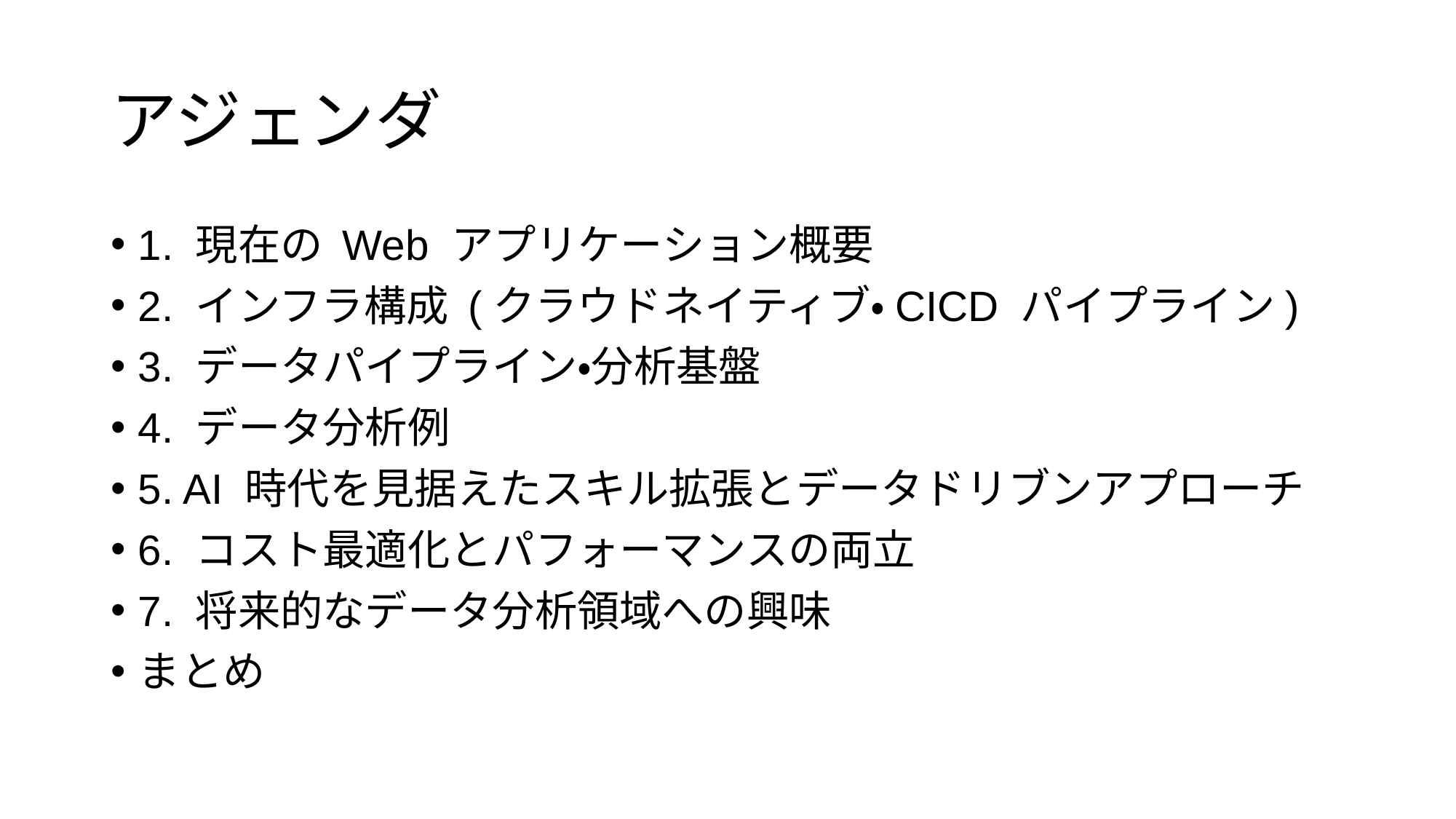

# アジェンダ
1. 現在の Web アプリケーション概要
2. インフラ構成 (クラウドネイティブ・CICD パイプライン)
3. データパイプライン・分析基盤
4. データ分析例
5. AI 時代を見据えたスキル拡張とデータドリブンアプローチ
6. コスト最適化とパフォーマンスの両立
7. 将来的なデータ分析領域への興味
まとめ